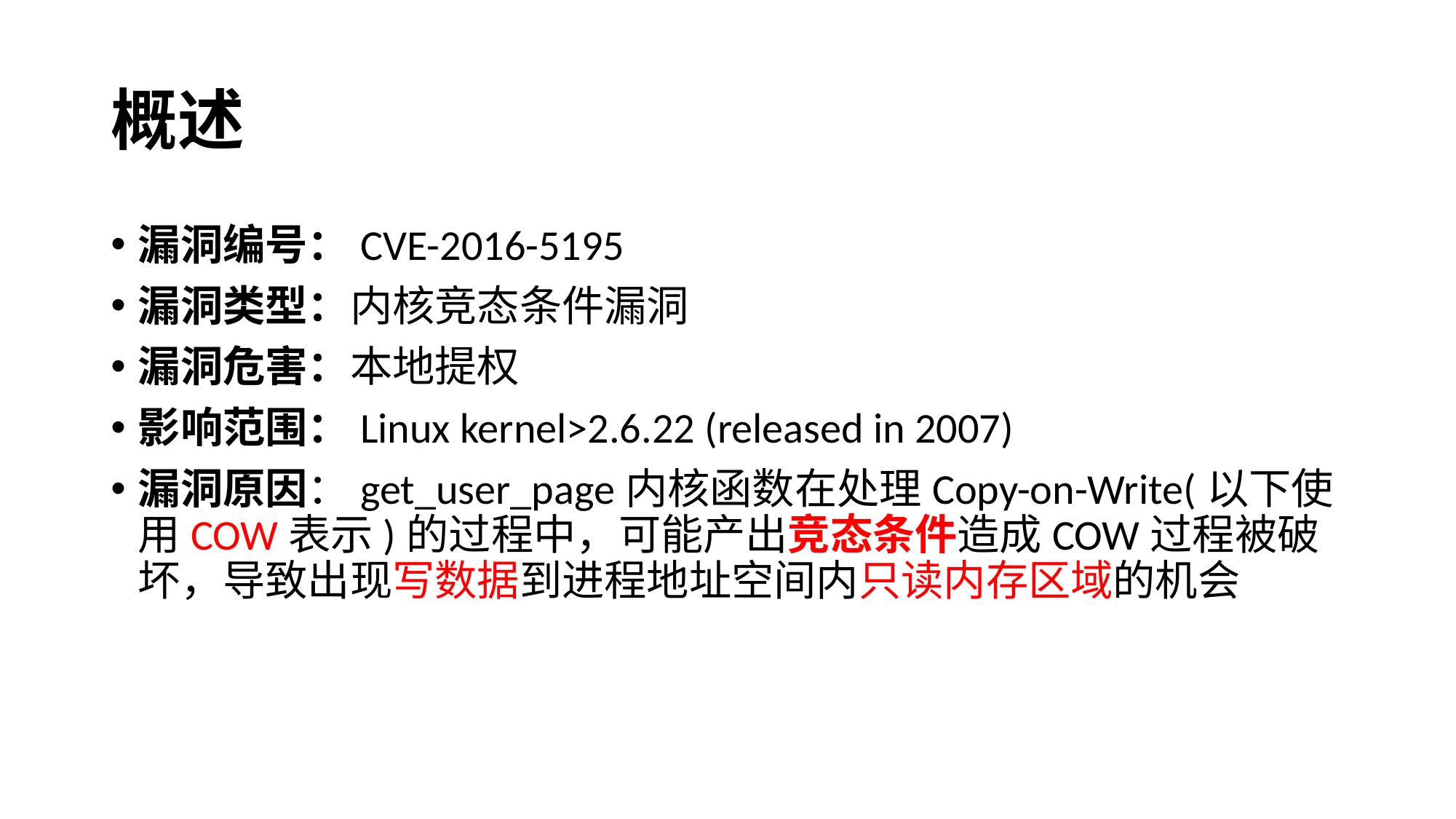

# 概述
漏洞编号：CVE-2016-5195
漏洞类型：内核竞态条件漏洞
漏洞危害：本地提权
影响范围：Linux kernel>2.6.22 (released in 2007)
漏洞原因：get_user_page内核函数在处理Copy-on-Write(以下使用COW表示)的过程中，可能产出竞态条件造成COW过程被破坏，导致出现写数据到进程地址空间内只读内存区域的机会